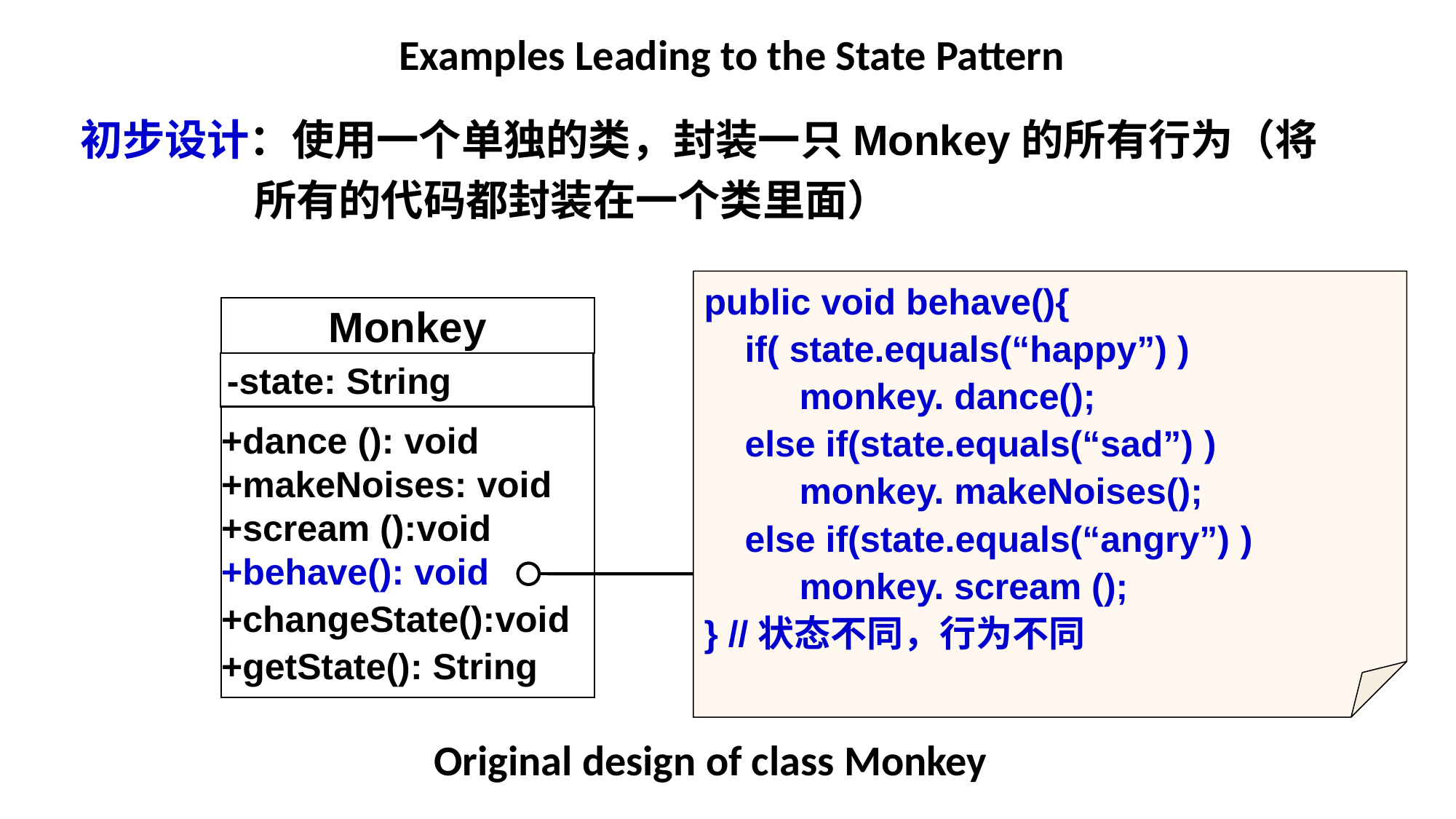

Examples Leading to the State Pattern
初步设计：使用一个单独的类，封装一只Monkey的所有行为（将
                 所有的代码都封装在一个类里面）
public void behave(){
    if( state.equals(“happy”) )
    monkey. dance();
    else if(state.equals(“sad”) )
    monkey. makeNoises();
    else if(state.equals(“angry”) )
    monkey. scream ();
} //状态不同，行为不同

Monkey
-state: String
+dance (): void
+makeNoises: void
+scream ():void
+behave(): void
+changeState():void
+getState(): String
Original design of class Monkey